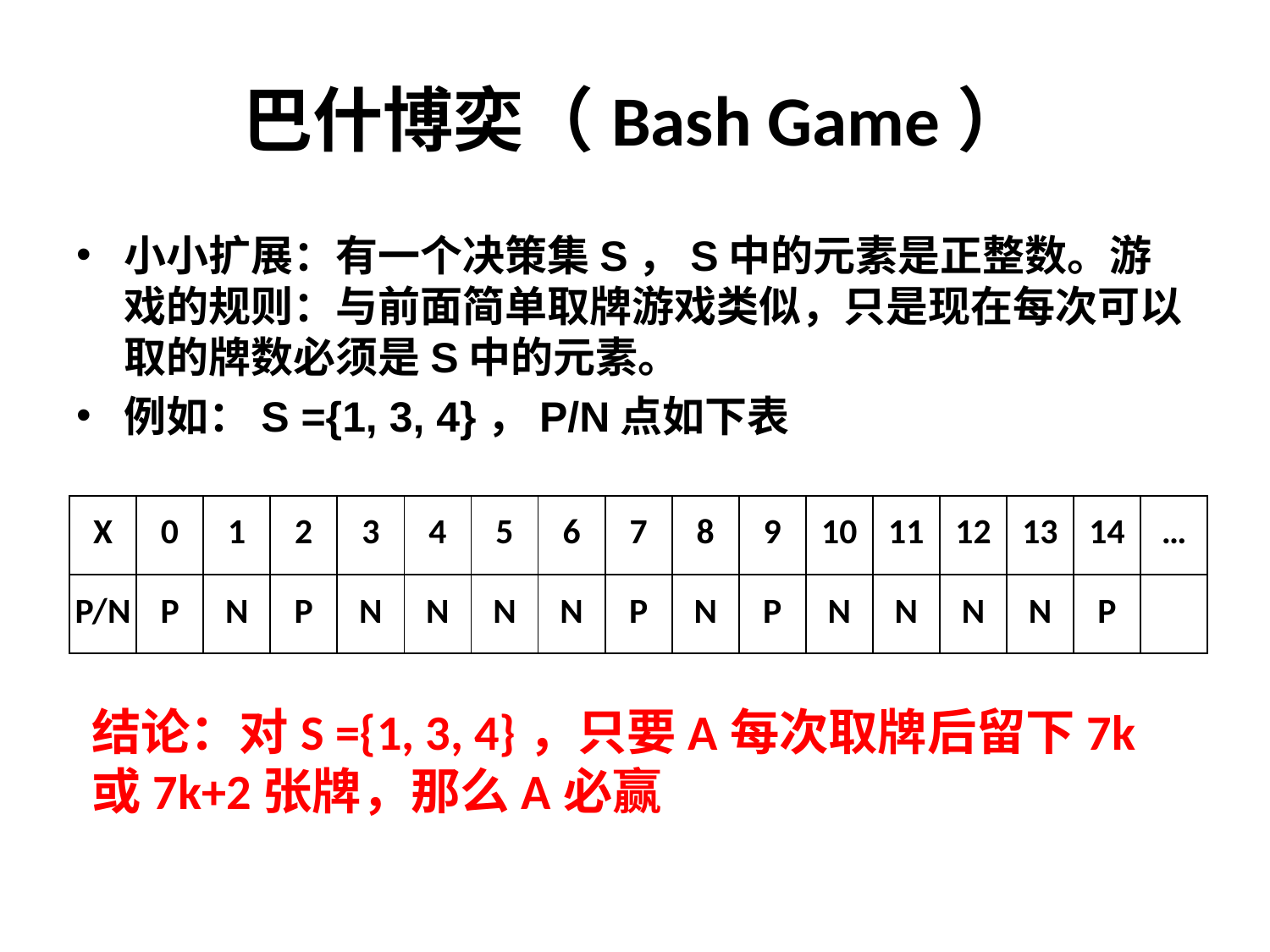

# 巴什博奕（Bash Game）
小小扩展：有一个决策集S，S中的元素是正整数。游戏的规则：与前面简单取牌游戏类似，只是现在每次可以取的牌数必须是S中的元素。
例如：S ={1, 3, 4}，P/N点如下表

| X | 0 | 1 | 2 | 3 | 4 | 5 | 6 | 7 | 8 | 9 | 10 | 11 | 12 | 13 | 14 | … |
| --- | --- | --- | --- | --- | --- | --- | --- | --- | --- | --- | --- | --- | --- | --- | --- | --- |
| P/N | P | N | P | N | N | N | N | P | N | P | N | N | N | N | P |  |
结论：对S ={1, 3, 4}，只要A每次取牌后留下7k或7k+2张牌，那么A必赢